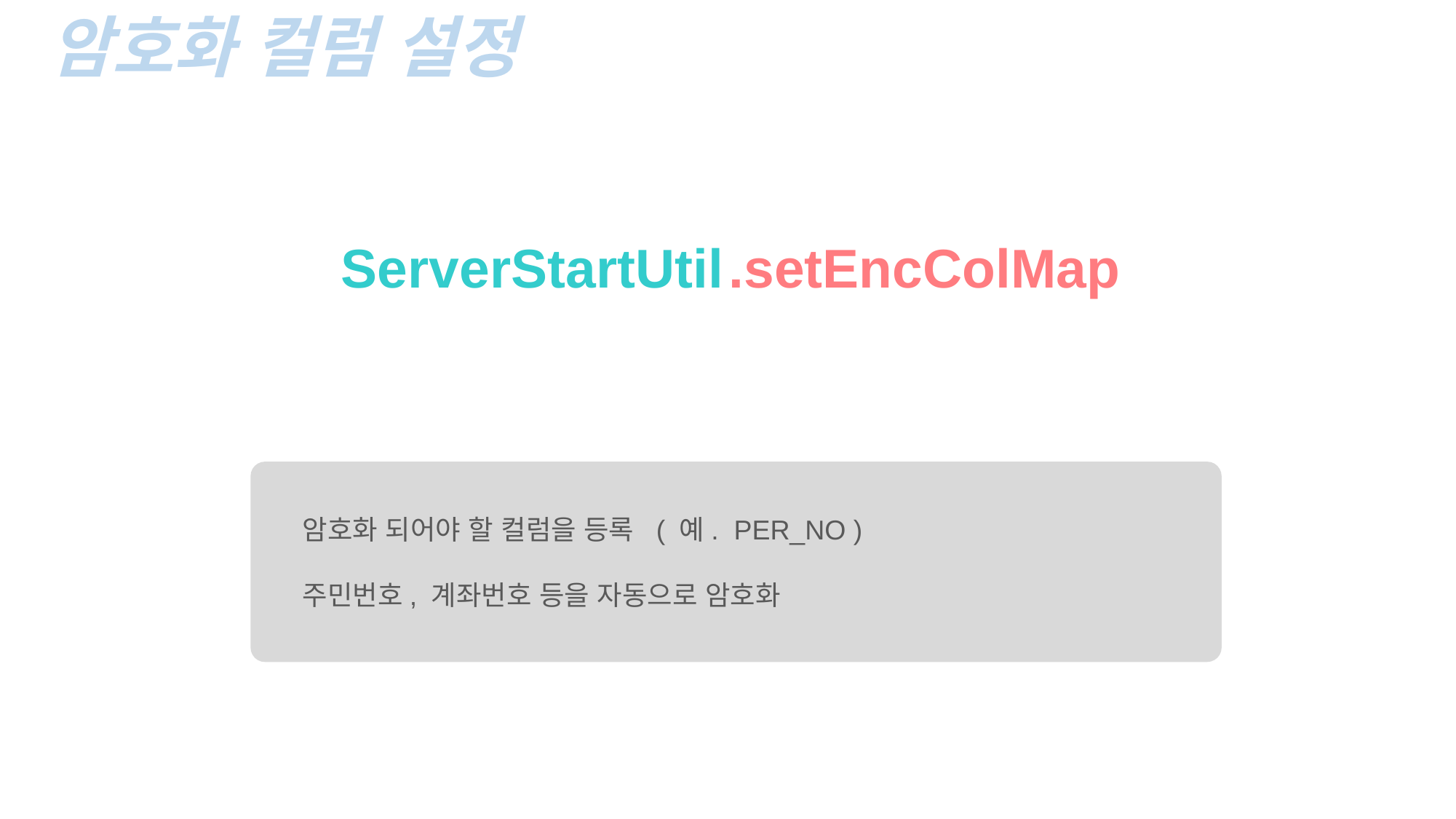

암호화 컬럼 설정
ServerStartUtil
.setEncColMap
    암호화 되어야 할 컬럼을 등록  ( 예.  PER_NO )

    주민번호, 계좌번호 등을 자동으로 암호화